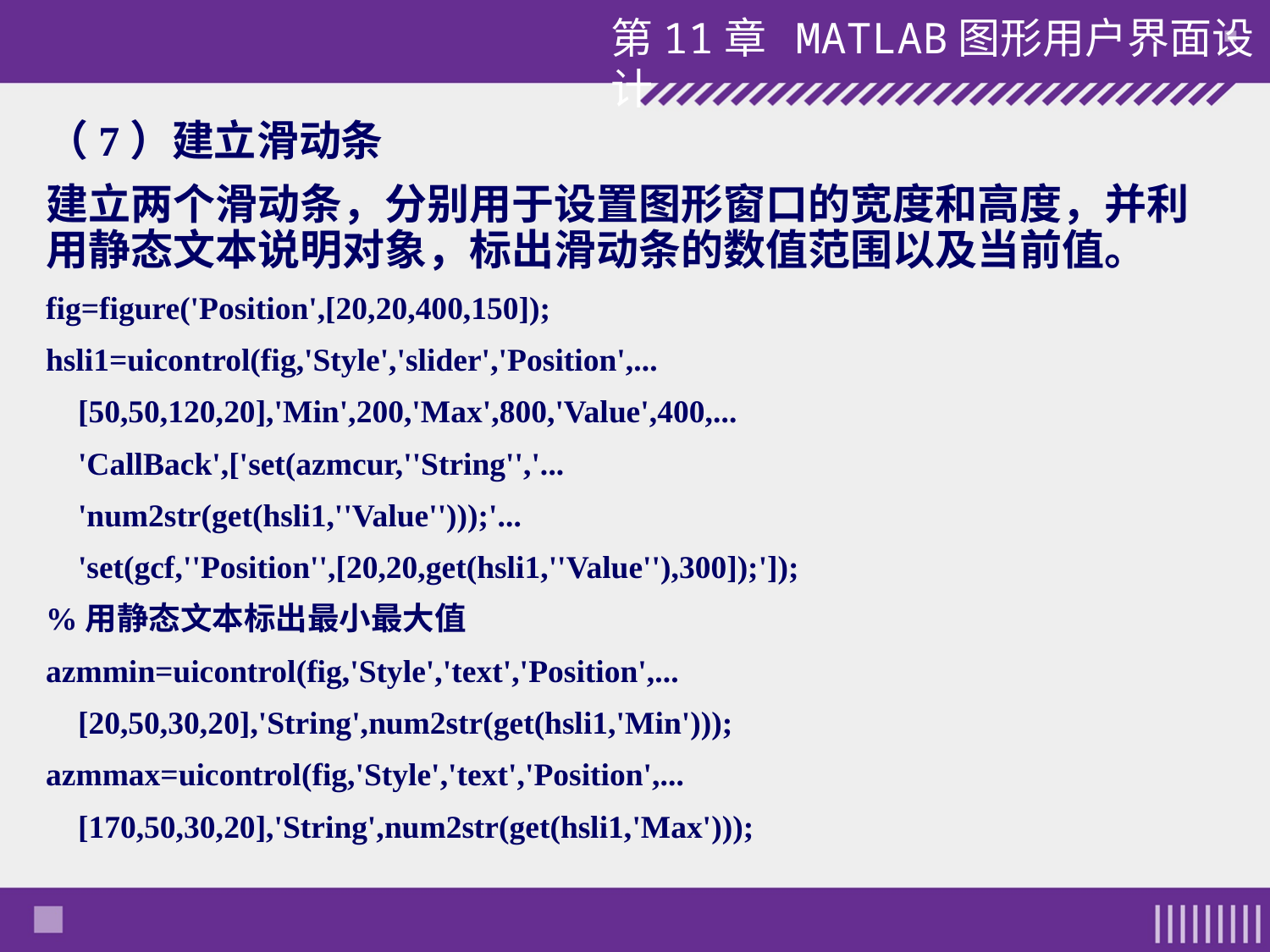

（7）建立滑动条
建立两个滑动条，分别用于设置图形窗口的宽度和高度，并利用静态文本说明对象，标出滑动条的数值范围以及当前值。
fig=figure('Position',[20,20,400,150]);
hsli1=uicontrol(fig,'Style','slider','Position',...
    [50,50,120,20],'Min',200,'Max',800,'Value',400,...
    'CallBack',['set(azmcur,''String'','...
    'num2str(get(hsli1,''Value'')));'...
    'set(gcf,''Position'',[20,20,get(hsli1,''Value''),300]);']);
%用静态文本标出最小最大值
azmmin=uicontrol(fig,'Style','text','Position',...
    [20,50,30,20],'String',num2str(get(hsli1,'Min')));
azmmax=uicontrol(fig,'Style','text','Position',...
    [170,50,30,20],'String',num2str(get(hsli1,'Max')));